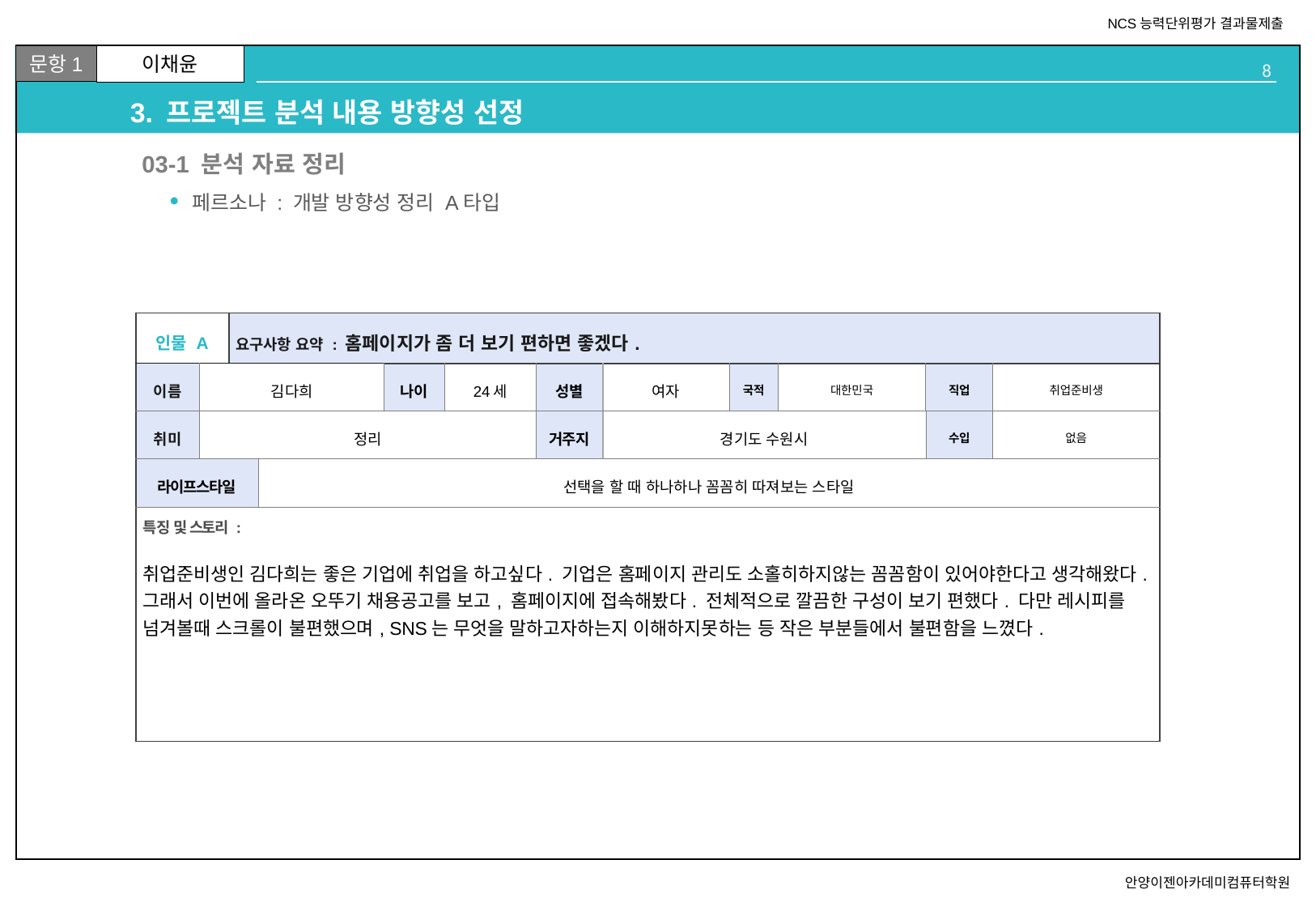

# 3. 프로젝트 분석 내용 방향성 선정
02
03-1 분석 자료 정리
페르소나 : 개발 방향성 정리 A타입
| 인물 A |  | 요구사항 요약 : 홈페이지가 좀 더 보기 편하면 좋겠다. |  |  |  |  |  |  |  |  |  |
| --- | --- | --- | --- | --- | --- | --- | --- | --- | --- | --- | --- |
| 이름 | 김다희 |  |  | 나이 | 24세 | 성별 | 여자 | 국적 | 대한민국 | 직업 | 취업준비생 |
| 취미 | 정리 |  |  |  |  | 거주지 | 경기도 수원시 |  |  | 수입 | 없음 |
| 라이프스타일 |  |  | 선택을 할 때 하나하나 꼼꼼히 따져보는 스타일 |  |  |  |  |  |  |  |  |
| 특징 및 스토리 : 취업준비생인 김다희는 좋은 기업에 취업을 하고싶다. 기업은 홈페이지 관리도 소홀히하지않는 꼼꼼함이 있어야한다고 생각해왔다. 그래서 이번에 올라온 오뚜기 채용공고를 보고, 홈페이지에 접속해봤다. 전체적으로 깔끔한 구성이 보기 편했다. 다만 레시피를 넘겨볼때 스크롤이 불편했으며, SNS는 무엇을 말하고자하는지 이해하지못하는 등 작은 부분들에서 불편함을 느꼈다. |  |  |  |  |  |  |  |  |  |  |  |